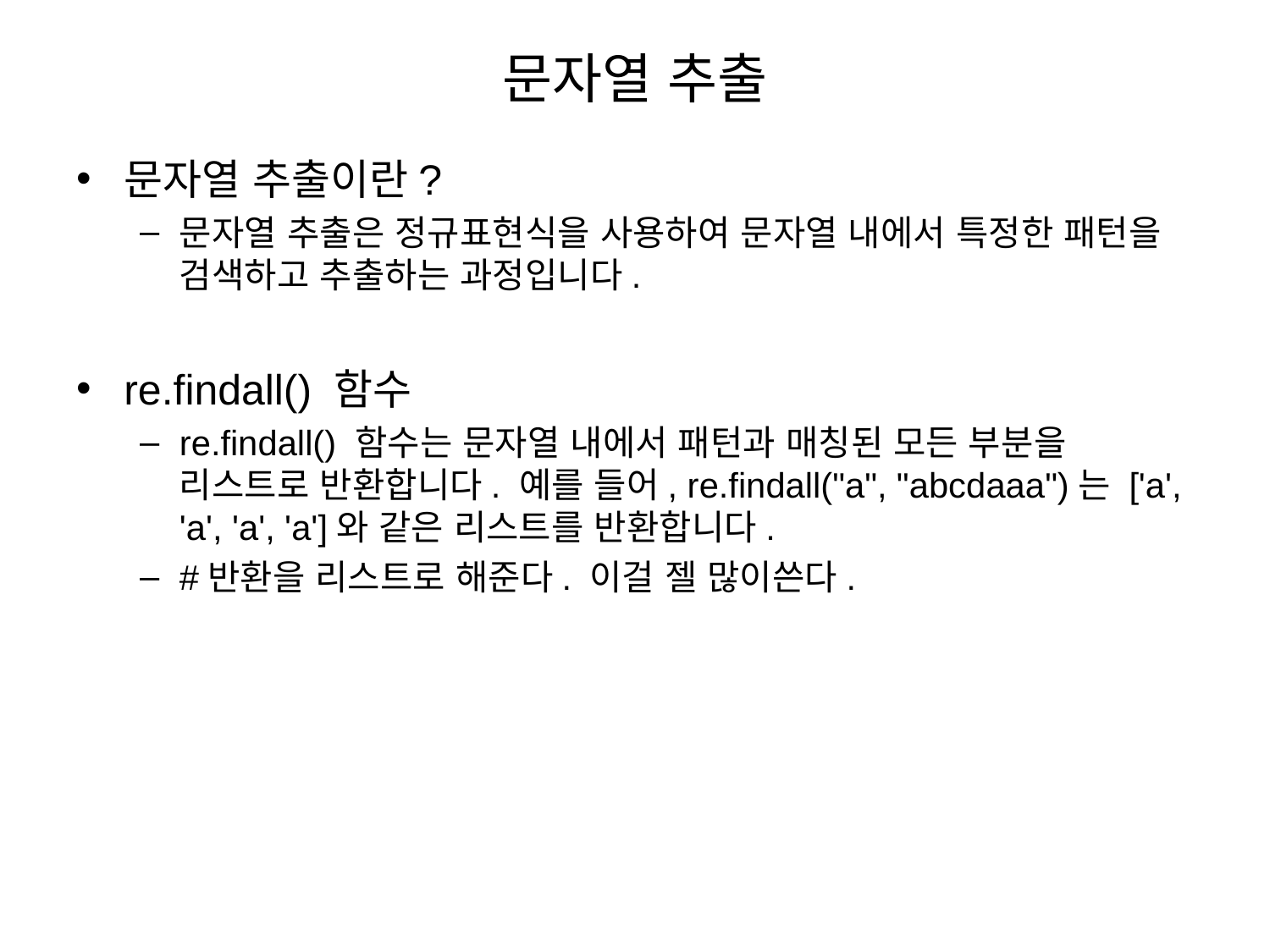

# 문자열 추출
문자열 추출이란?
문자열 추출은 정규표현식을 사용하여 문자열 내에서 특정한 패턴을 검색하고 추출하는 과정입니다.

re.findall() 함수
re.findall() 함수는 문자열 내에서 패턴과 매칭된 모든 부분을 리스트로 반환합니다. 예를 들어, re.findall("a", "abcdaaa")는 ['a', 'a', 'a', 'a']와 같은 리스트를 반환합니다.
#반환을 리스트로 해준다. 이걸 젤 많이쓴다.